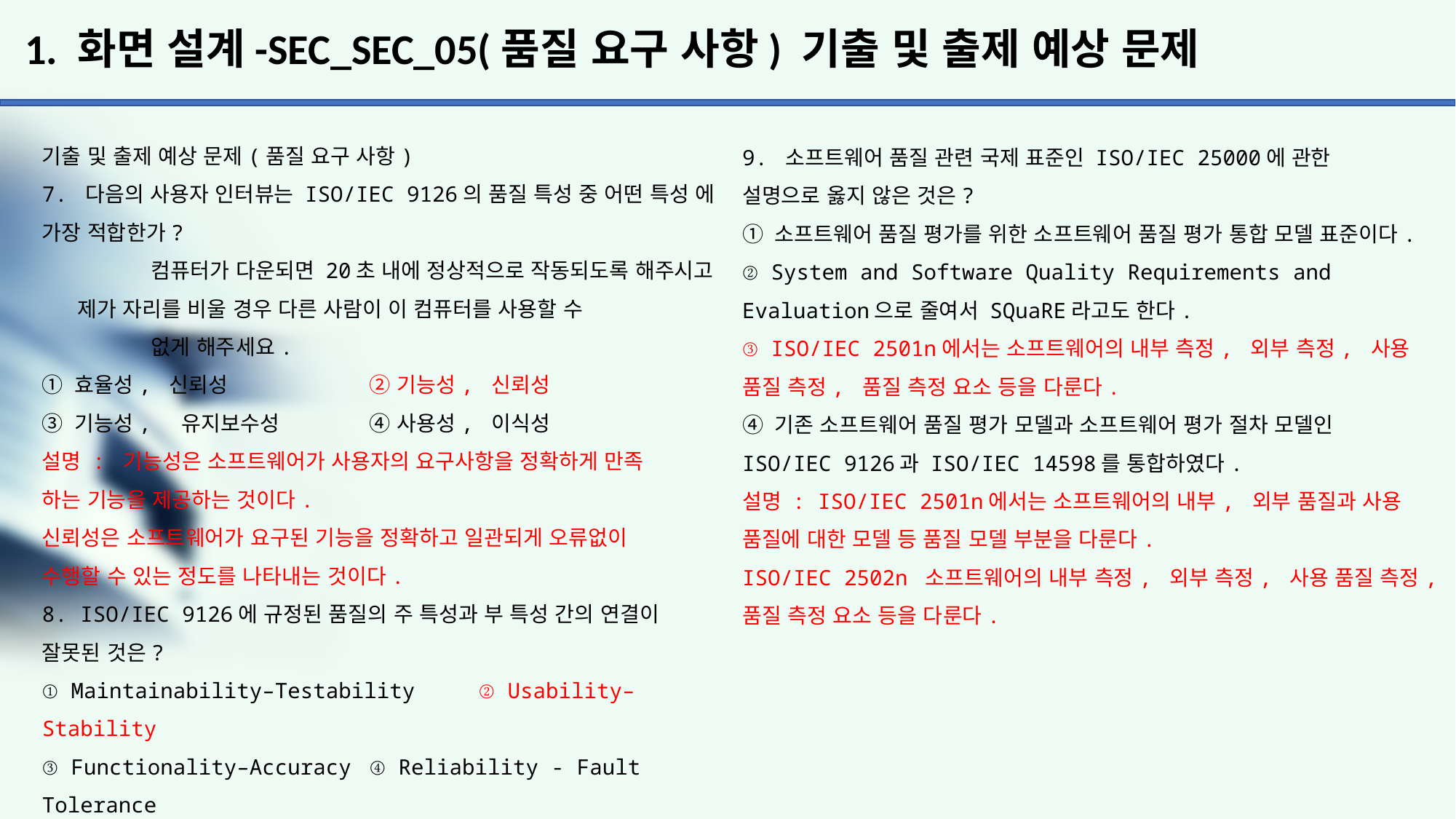

# 1. 화면 설계-SEC_SEC_05(품질 요구 사항) 기출 및 출제 예상 문제
기출 및 출제 예상 문제(품질 요구 사항)
7. 다음의 사용자 인터뷰는 ISO/IEC 9126의 품질 특성 중 어떤 특성 에 가장 적합한가?
	컴퓨터가 다운되면 20초 내에 정상적으로 작동되도록 해주시고
     제가 자리를 비울 경우 다른 사람이 이 컴퓨터를 사용할 수
	없게 해주세요.
① 효율성, 신뢰성		② 기능성, 신뢰성
③ 기능성,  유지보수성	④ 사용성, 이식성
설명 : 기능성은 소프트웨어가 사용자의 요구사항을 정확하게 만족
하는 기능을 제공하는 것이다.
신뢰성은 소프트웨어가 요구된 기능을 정확하고 일관되게 오류없이
수행할 수 있는 정도를 나타내는 것이다.
8. ISO/IEC 9126에 규정된 품질의 주 특성과 부 특성 간의 연결이 잘못된 것은?
① Maintainability–Testability	② Usability–Stability
③ Functionality–Accuracy 	④ Reliability - Fault Tolerance
설명 : 유지 보수성(Maintainability) – 분석성(Analyzability), 변경성(Changeablity), 안정성(Stability), 시험성(Testability)
사용성(Usability)–이해성(Understandability), 학습성(Learnability), 운용성(Operability), 친밀성(Attractiveness)
기능성(Functionality)–적절성/적합성(Suitability), 정밀성/정확성(Accuracy), 상호 운용성(Interoperability),
보안성(Security), 준수성(Compilance)
신뢰성(Reliability) – 성숙성(Maturity), 고장 허용성(Fault Tolerance), 회복성(Recoverablity)
9. 소프트웨어 품질 관련 국제 표준인 ISO/IEC 25000에 관한
설명으로 옳지 않은 것은?
① 소프트웨어 품질 평가를 위한 소프트웨어 품질 평가 통합 모델 표준이다.
② System and Software Quality Requirements and Evaluation으로 줄여서 SQuaRE라고도 한다.
③ ISO/IEC 2501n에서는 소프트웨어의 내부 측정, 외부 측정, 사용 품질 측정, 품질 측정 요소 등을 다룬다.
④ 기존 소프트웨어 품질 평가 모델과 소프트웨어 평가 절차 모델인
ISO/IEC 9126과 ISO/IEC 14598를 통합하였다.
설명 : ISO/IEC 2501n에서는 소프트웨어의 내부, 외부 품질과 사용
품질에 대한 모델 등 품질 모델 부분을 다룬다.
ISO/IEC 2502n 소프트웨어의 내부 측정, 외부 측정, 사용 품질 측정, 품질 측정 요소 등을 다룬다.